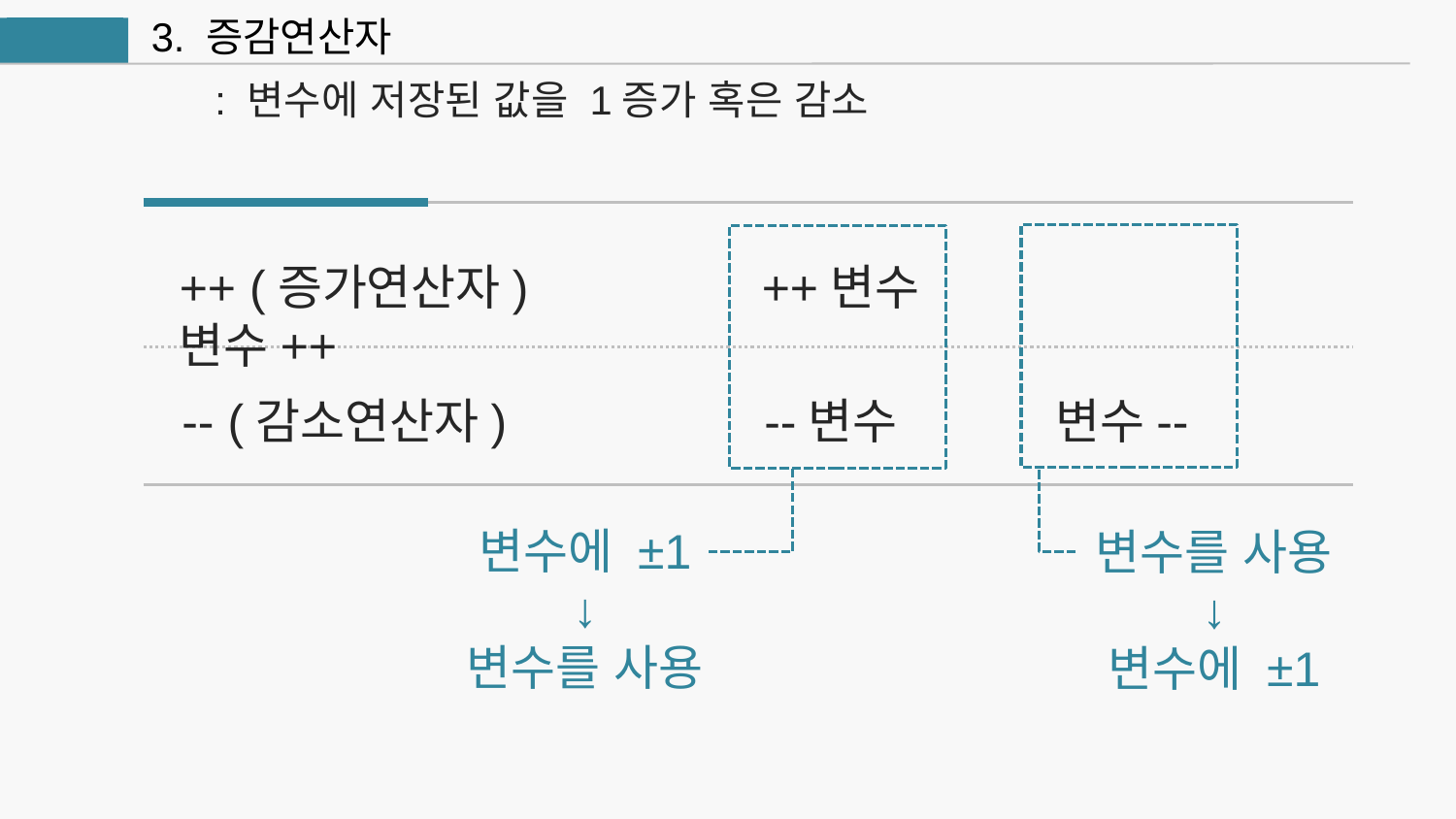

3. 증감연산자

연산자
: 변수에 저장된 값을 1증가 혹은 감소

++ (증가연산자)		++변수	              변수++
-- (감소연산자)		--변수		변수--

변수에 ±1
↓
변수를 사용
변수를 사용
↓
변수에 ±1